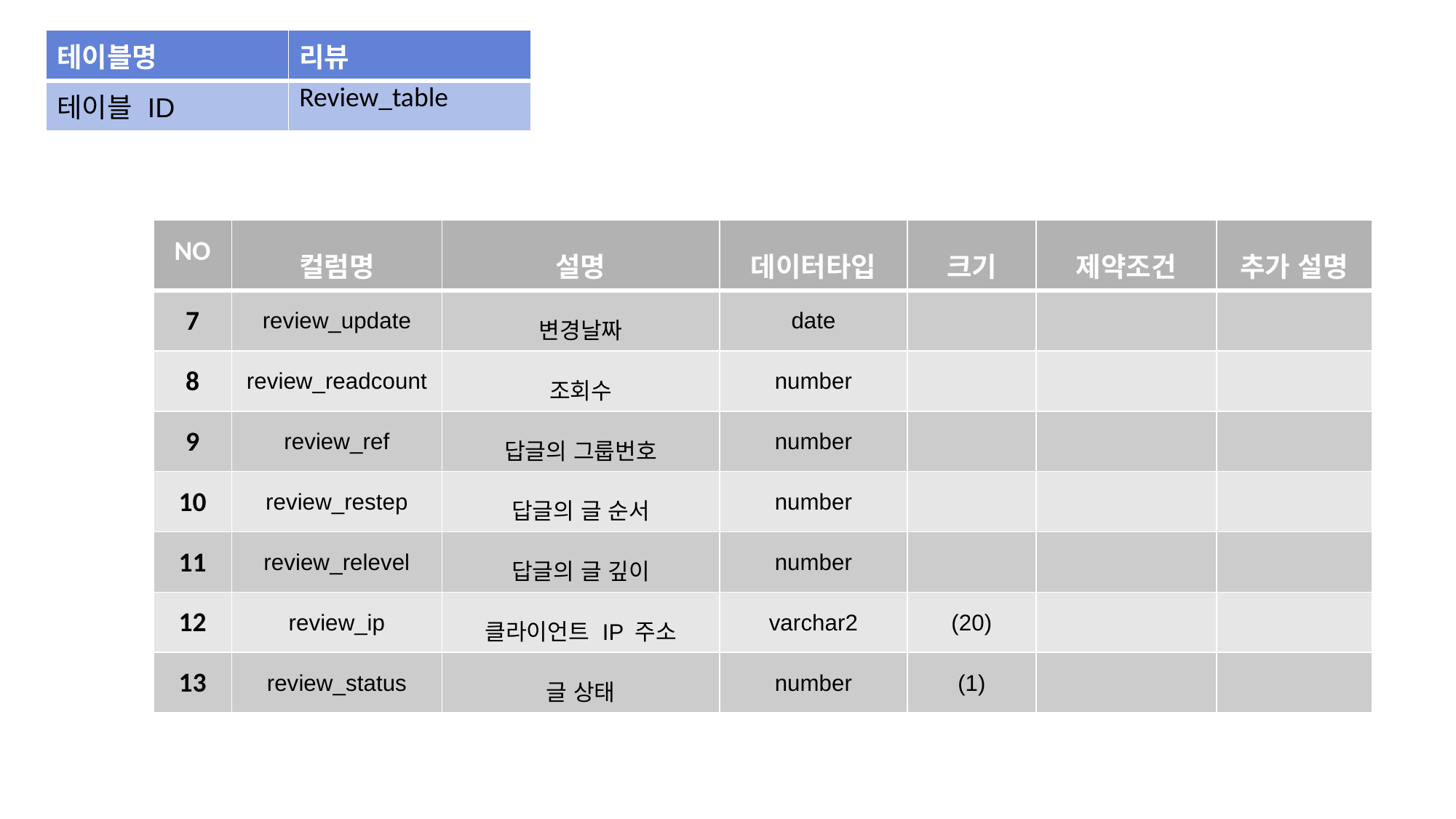

| 테이블명 | 리뷰 |
| --- | --- |
| 테이블 ID | Review\_table |
| NO | 컬럼명 | 설명 | 데이터타입 | 크기 | 제약조건 | 추가 설명 |
| --- | --- | --- | --- | --- | --- | --- |
| 7 | review\_update | 변경날짜 | date |  |  |  |
| 8 | review\_readcount | 조회수 | number |  |  |  |
| 9 | review\_ref | 답글의 그룹번호 | number |  |  |  |
| 10 | review\_restep | 답글의 글 순서 | number |  |  |  |
| 11 | review\_relevel | 답글의 글 깊이 | number |  |  |  |
| 12 | review\_ip | 클라이언트 IP 주소 | varchar2 | (20) |  |  |
| 13 | review\_status | 글 상태 | number | (1) |  |  |